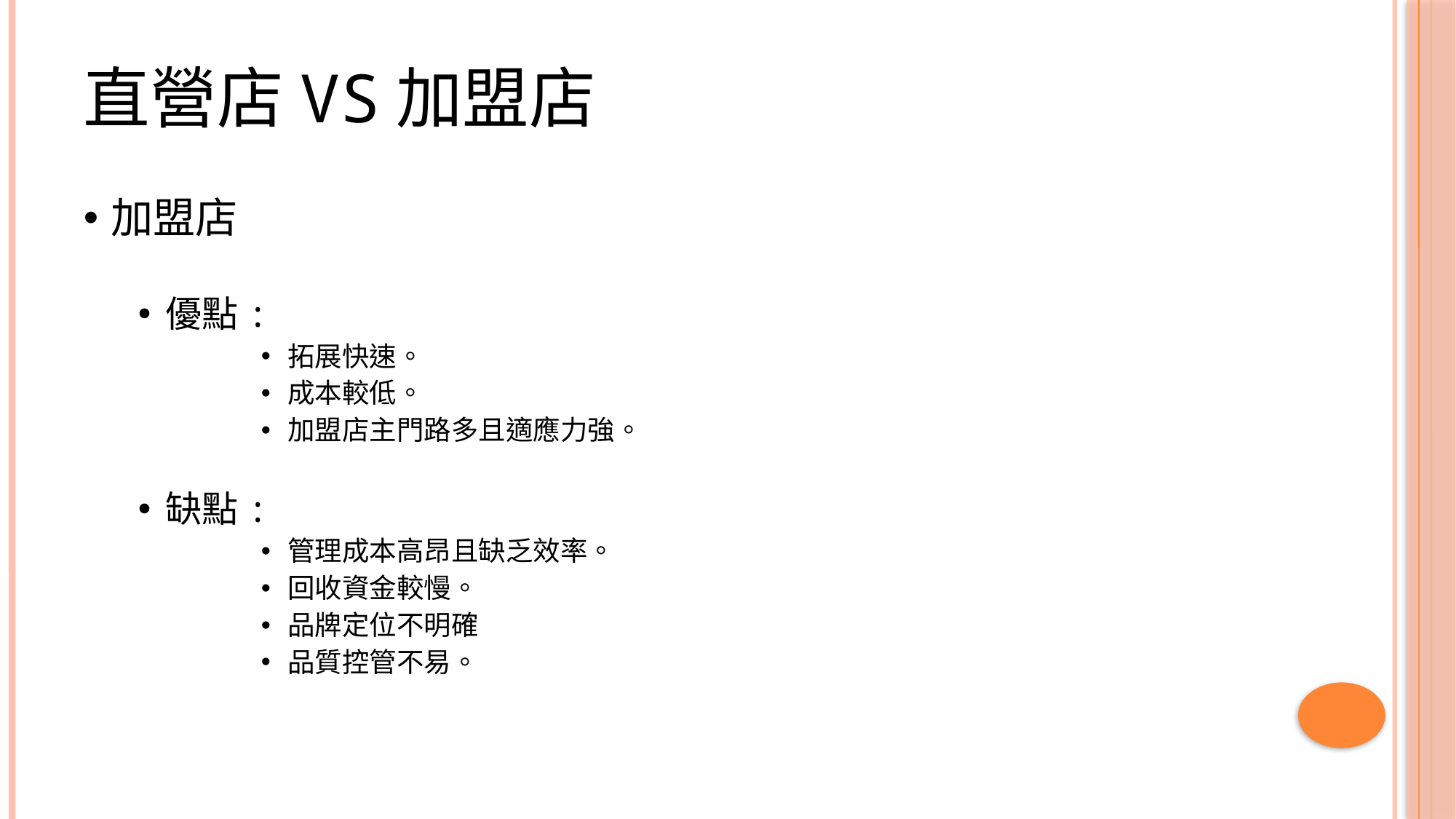

# 直營店VS加盟店
加盟店

優點:
 拓展快速。
 成本較低。
 加盟店主門路多且適應力強。

缺點:
 管理成本高昂且缺乏效率。
 回收資金較慢。
 品牌定位不明確
 品質控管不易。